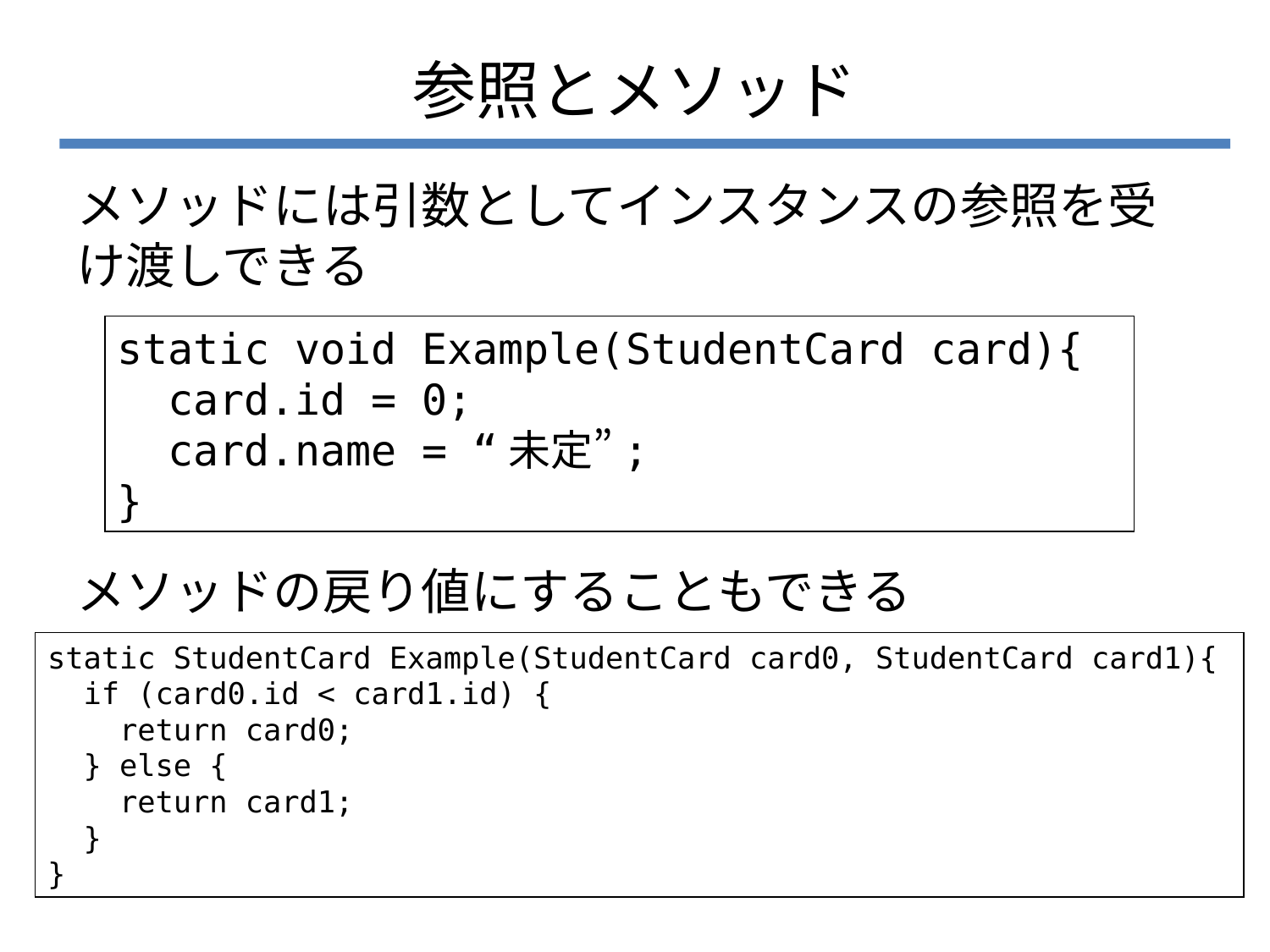

# 参照とメソッド
メソッドには引数としてインスタンスの参照を受け渡しできる

メソッドの戻り値にすることもできる
static void Example(StudentCard card){
  card.id = 0;
  card.name = “未定”;
}
static StudentCard Example(StudentCard card0, StudentCard card1){
  if (card0.id < card1.id) {
    return card0;
  } else {
    return card1;
  }
}